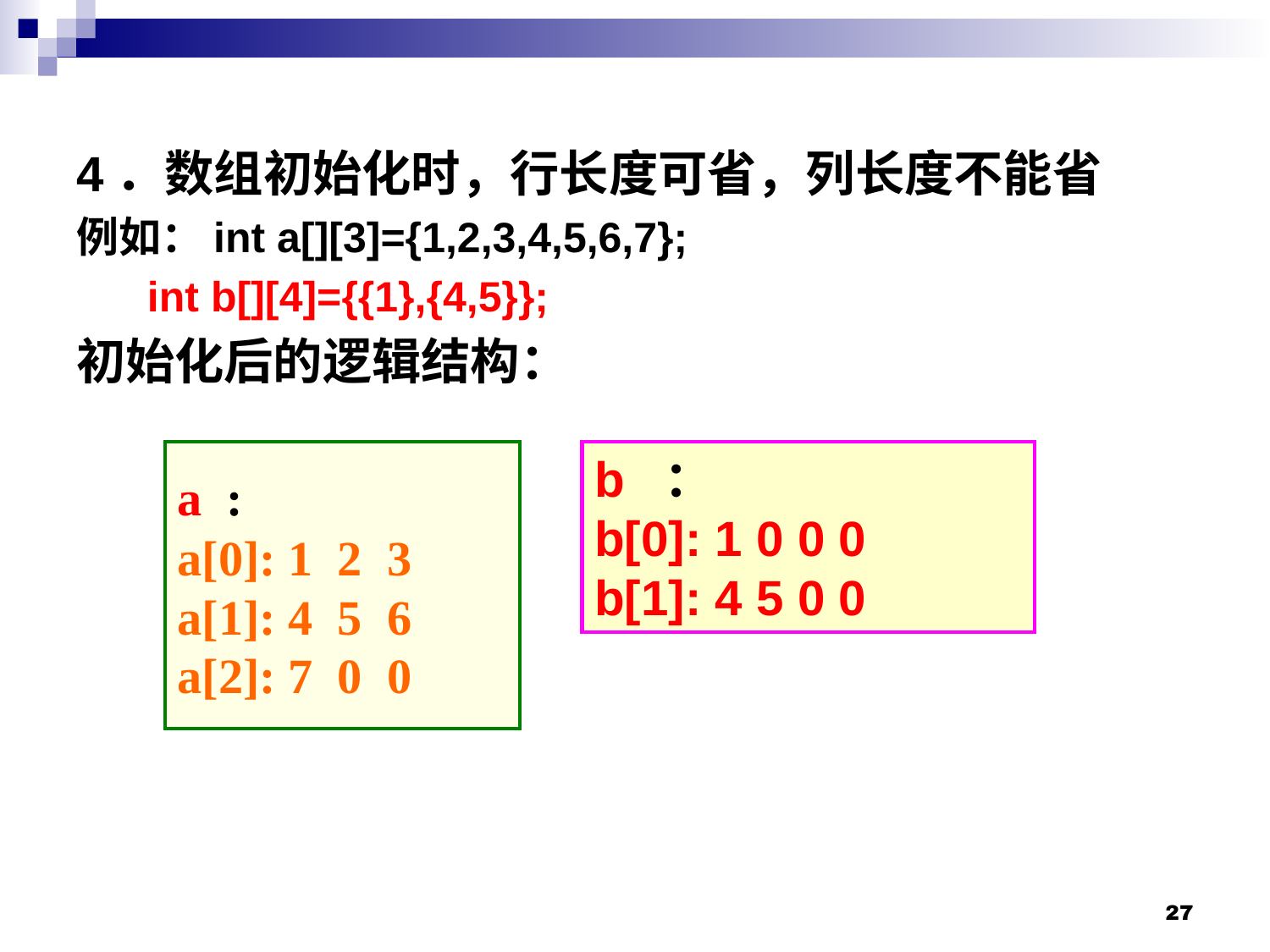

4．数组初始化时，行长度可省，列长度不能省
例如：int a[][3]={1,2,3,4,5,6,7};
      int b[][4]={{1},{4,5}};
初始化后的逻辑结构：
a  :
a[0]: 1  2  3
a[1]: 4  5  6
a[2]: 7  0  0
b  ：
b[0]: 1 0 0 0
b[1]: 4 5 0 0
27